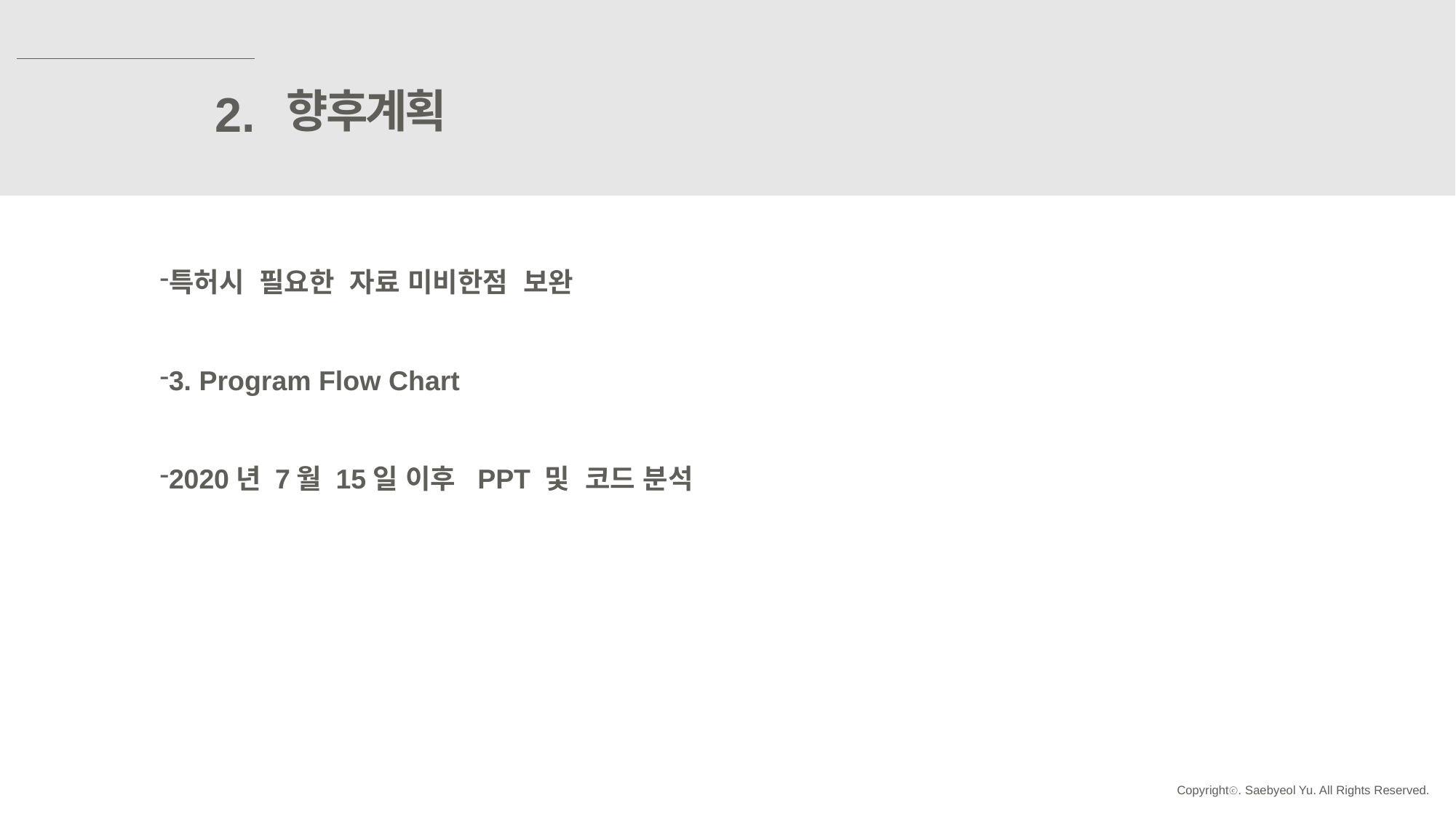

향후계획
2.

특허시  필요한  자료 미비한점  보완

3. Program Flow Chart

2020년 7월 15일 이후  PPT 및  코드 분석